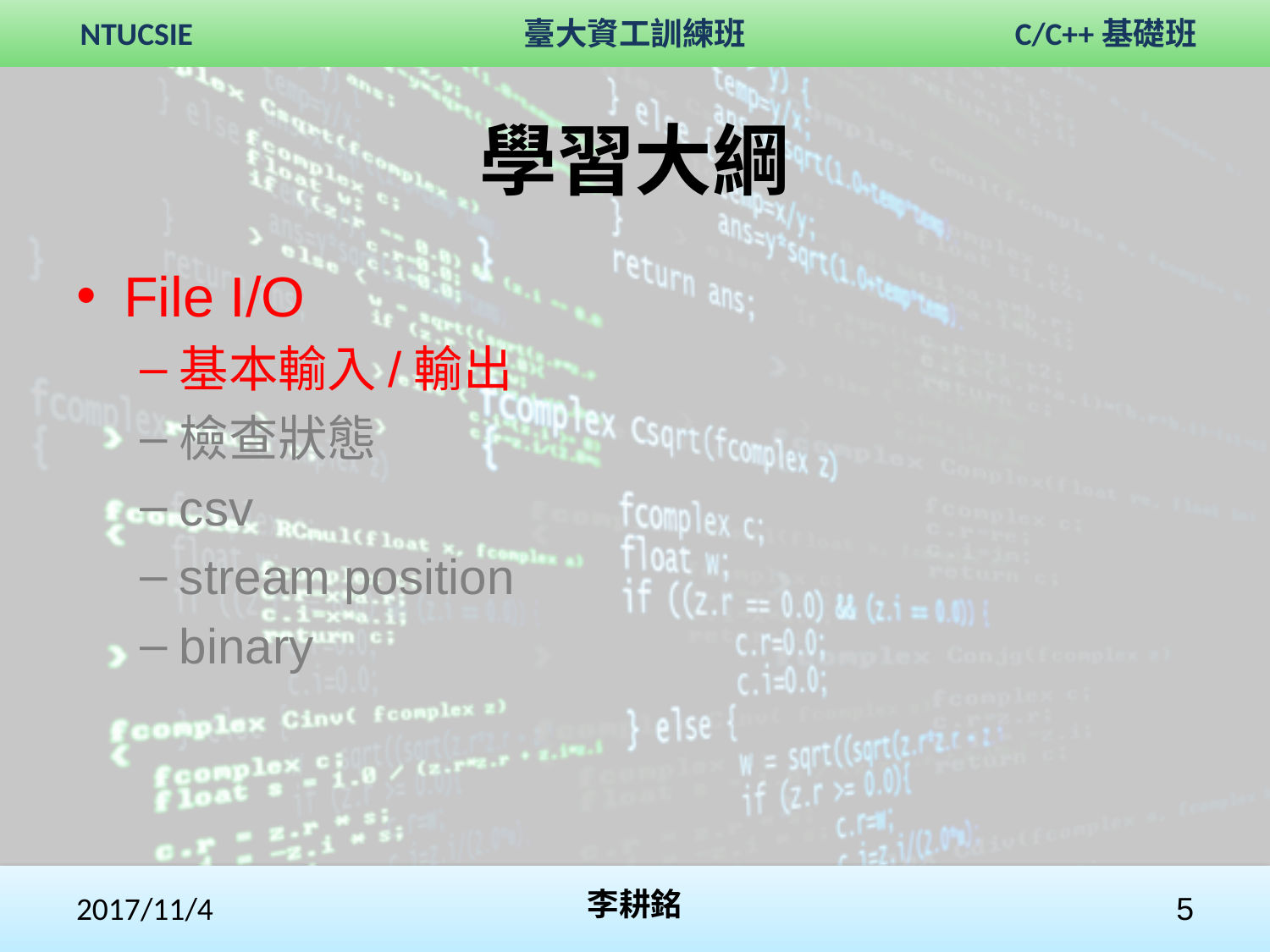

# 學習大綱
File I/O
基本輸入/輸出
檢查狀態
csv
stream position
binary
2017/11/4
李耕銘
5